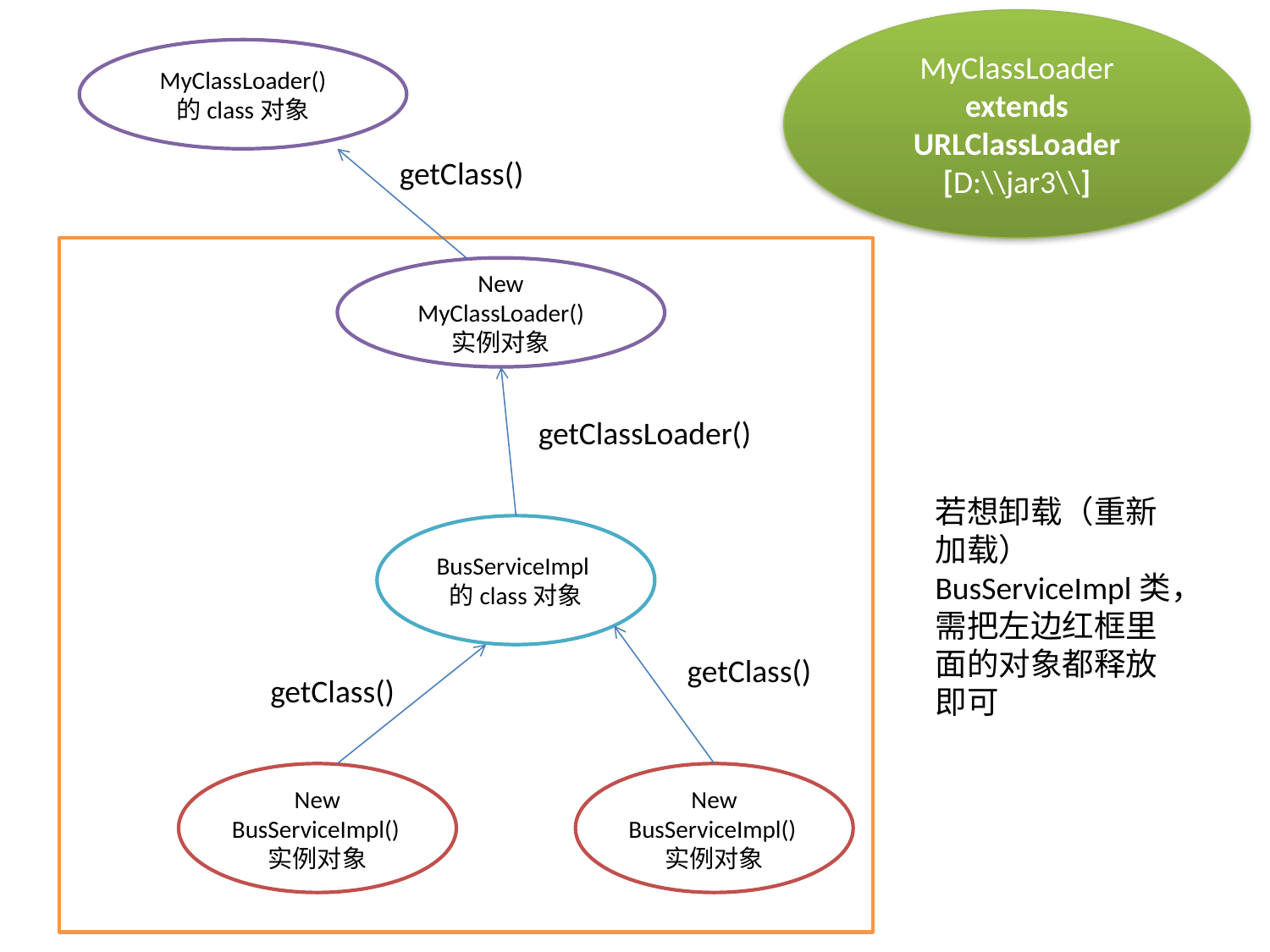

MyClassLoader extends URLClassLoader
[D:\\jar3\\]
MyClassLoader()
的class对象
getClass()

New MyClassLoader()
实例对象
getClassLoader()
若想卸载（重新加载） BusServiceImpl类，需把左边红框里面的对象都释放即可
BusServiceImpl的class对象
getClass()
getClass()
New BusServiceImpl()实例对象
New BusServiceImpl()实例对象